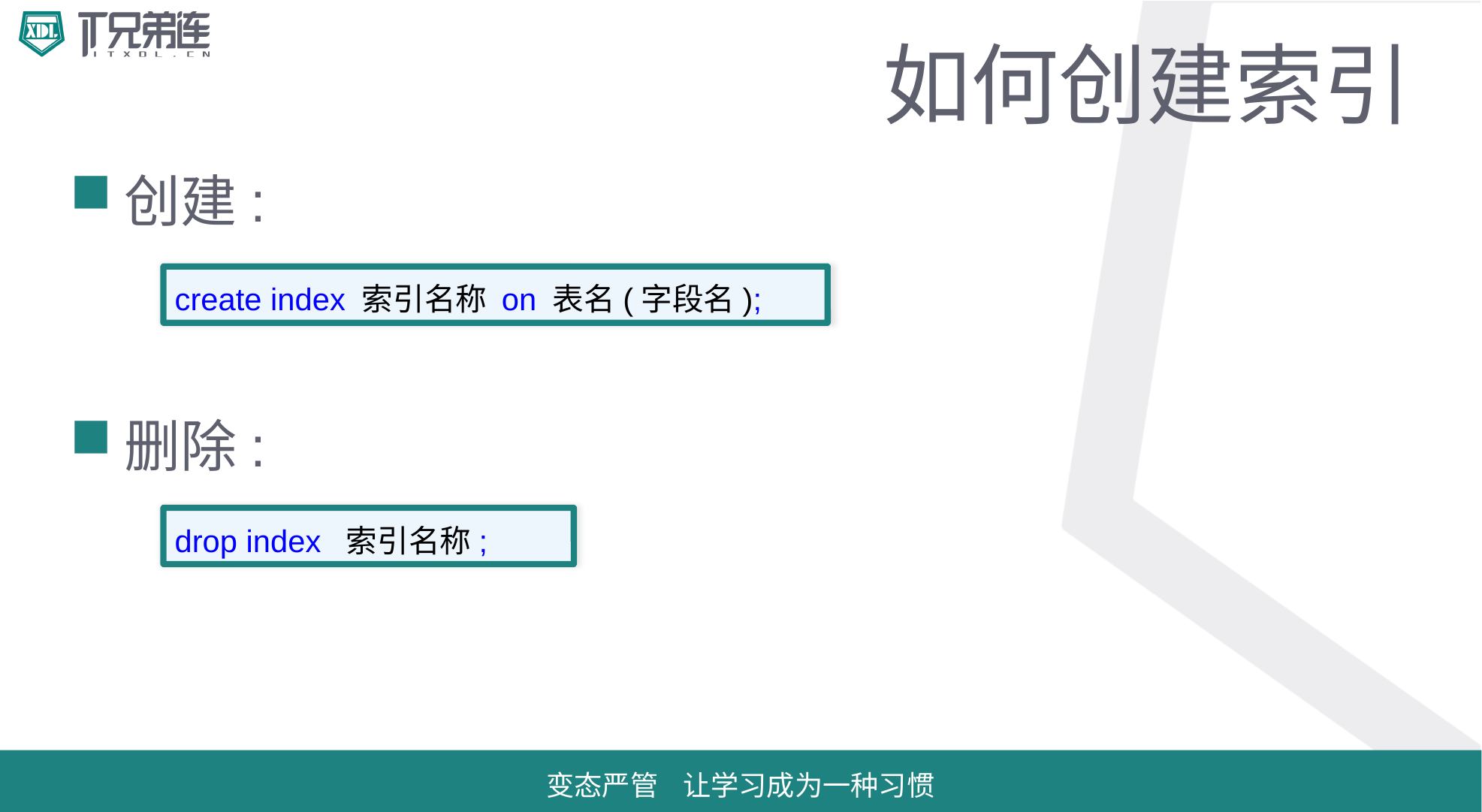

# 如何创建索引
创建:

删除:

create index 索引名称 on 表名(字段名);
drop index  索引名称;